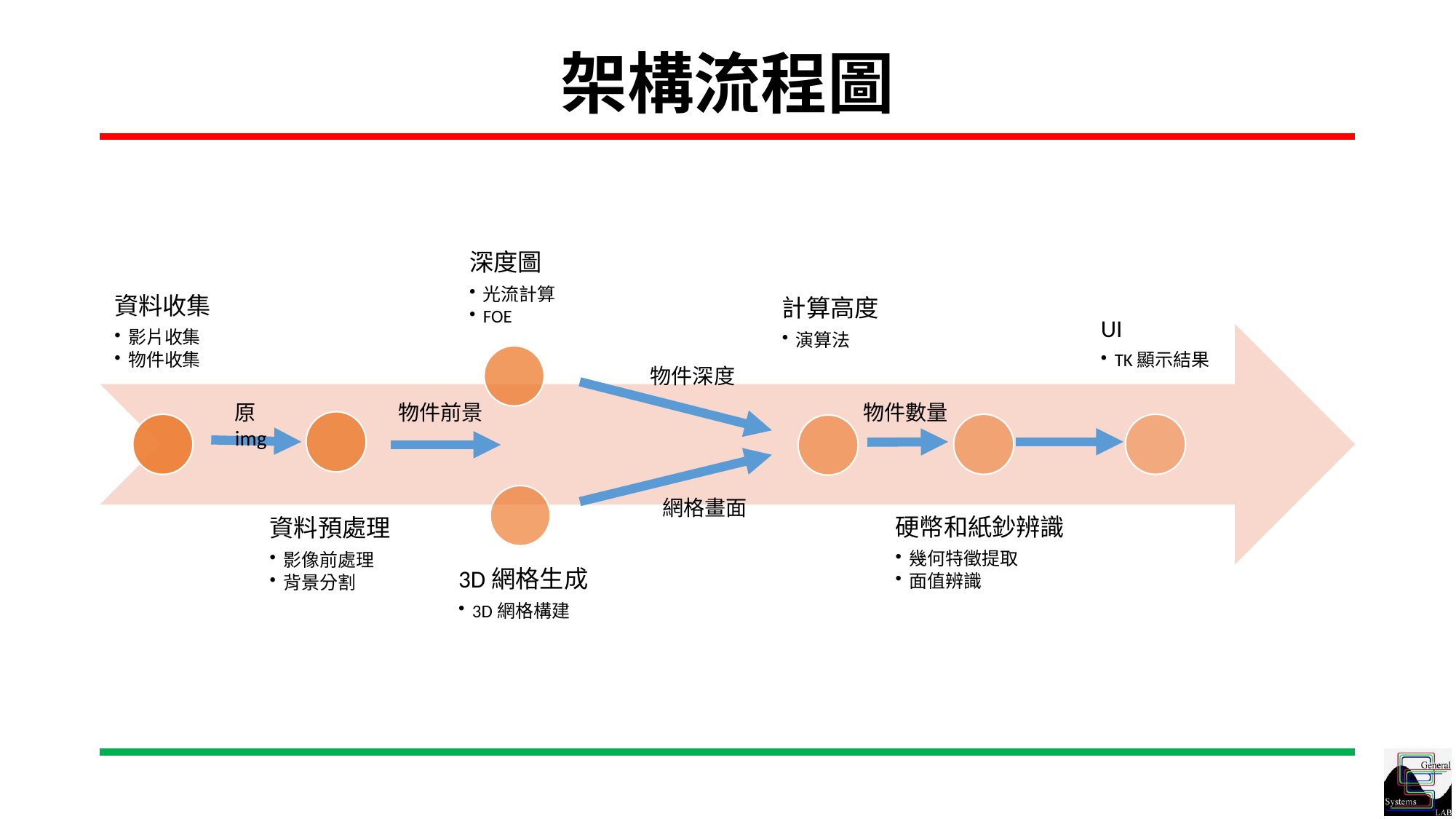

# 架構流程圖
資料收集
影片收集
物件收集
資料預處理
影像前處理
背景分割
深度圖
光流計算
FOE
3D網格生成
3D網格構建
計算高度
演算法
硬幣和紙鈔辨識
幾何特徵提取
面值辨識
UI
TK顯示結果
物件深度
物件前景
原img
物件數量
網格畫面